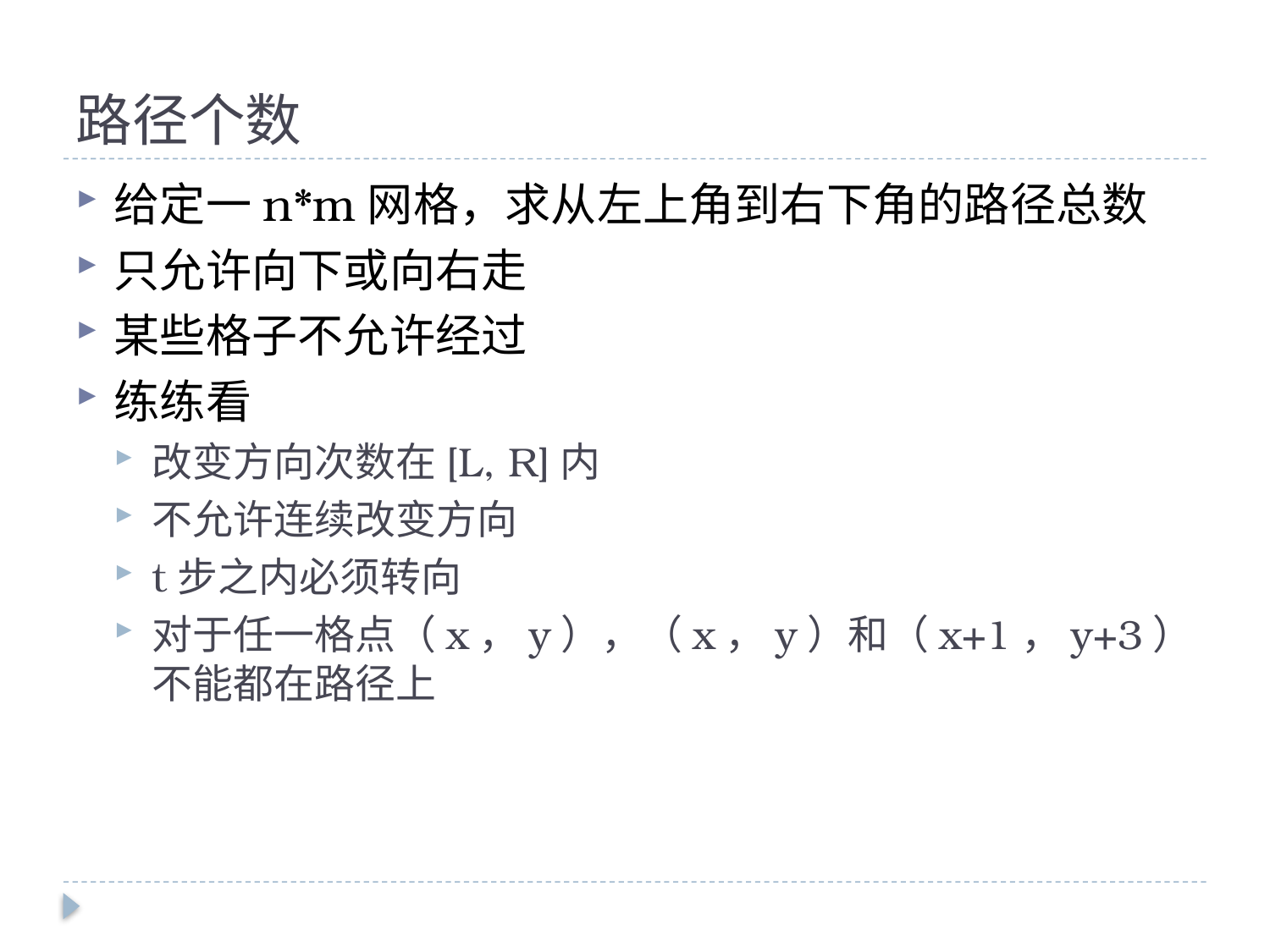

# 路径个数
给定一n*m网格，求从左上角到右下角的路径总数
只允许向下或向右走
某些格子不允许经过
练练看
改变方向次数在[L, R]内
不允许连续改变方向
t步之内必须转向
对于任一格点（x，y），（x，y）和（x+1，y+3）不能都在路径上